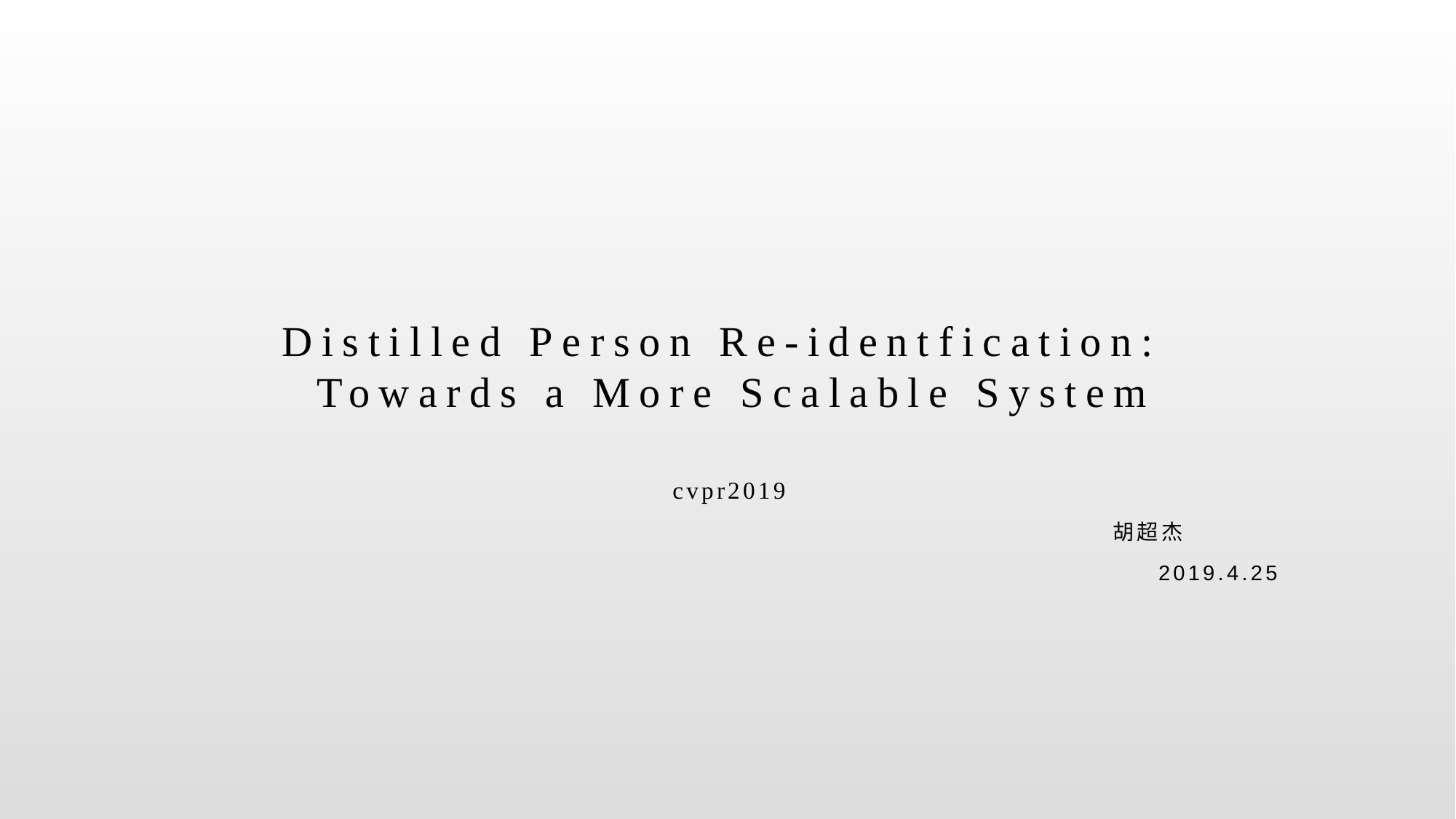

# Distilled Person Re-identfication: Towards a More Scalable System

cvpr2019
                                                                                                           胡超杰
                                                                                                            2019.4.25